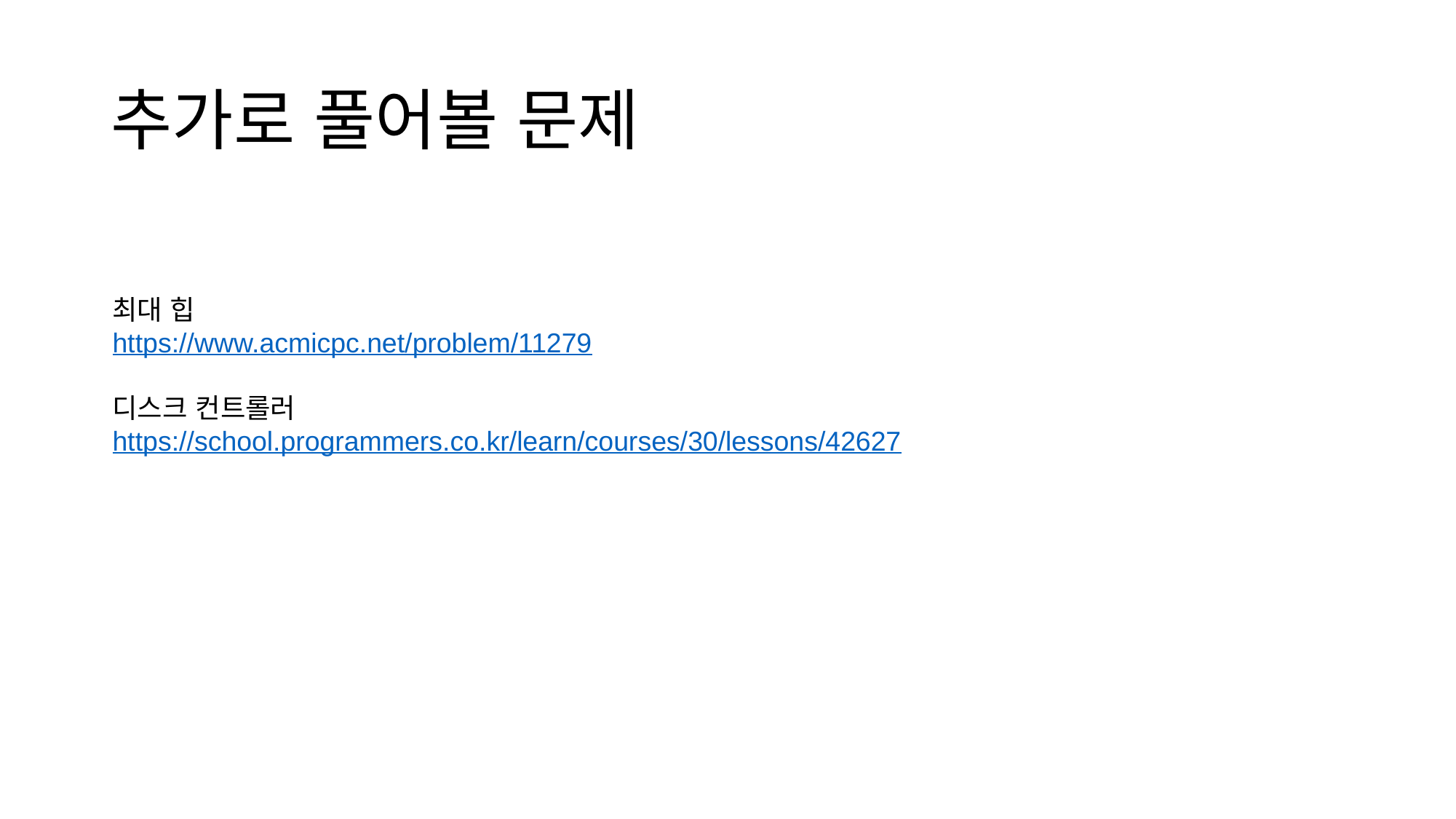

# 추가로 풀어볼 문제
최대 힙
https://www.acmicpc.net/problem/11279

디스크 컨트롤러
https://school.programmers.co.kr/learn/courses/30/lessons/42627